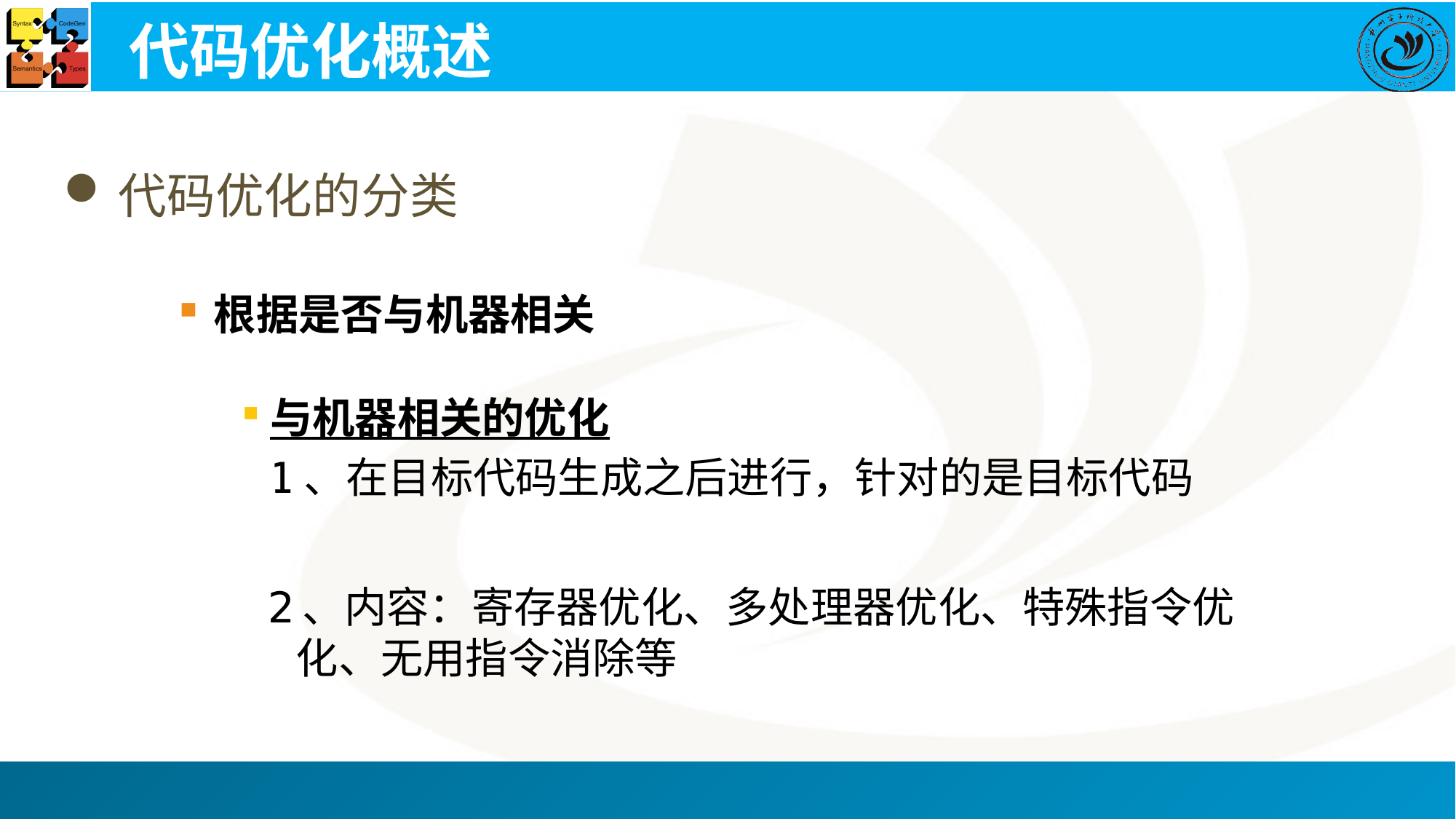

# 代码优化概述
代码优化的分类
根据是否与机器相关
与机器相关的优化
	1、在目标代码生成之后进行，针对的是目标代码
2、内容：寄存器优化、多处理器优化、特殊指令优化、无用指令消除等
5